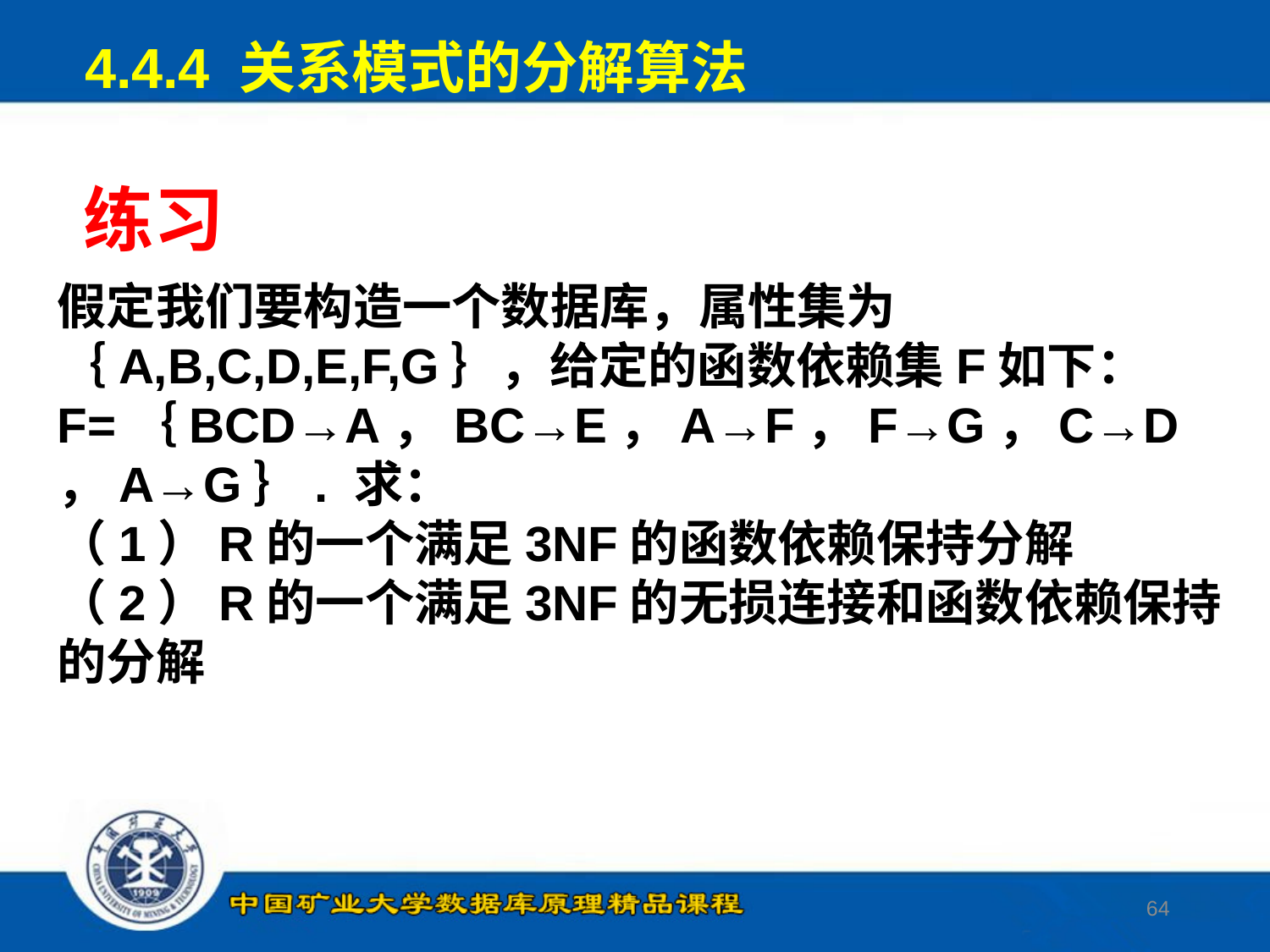

4.4.4 关系模式的分解算法
假定我们要构造一个数据库，属性集为｛A,B,C,D,E,F,G｝，给定的函数依赖集F如下：
F=｛BCD→A，BC→E，A→F，F→G，C→D，A→G｝. 求：
（1）R的一个满足3NF的函数依赖保持分解
（2）R的一个满足3NF的无损连接和函数依赖保持的分解
# 练习
64